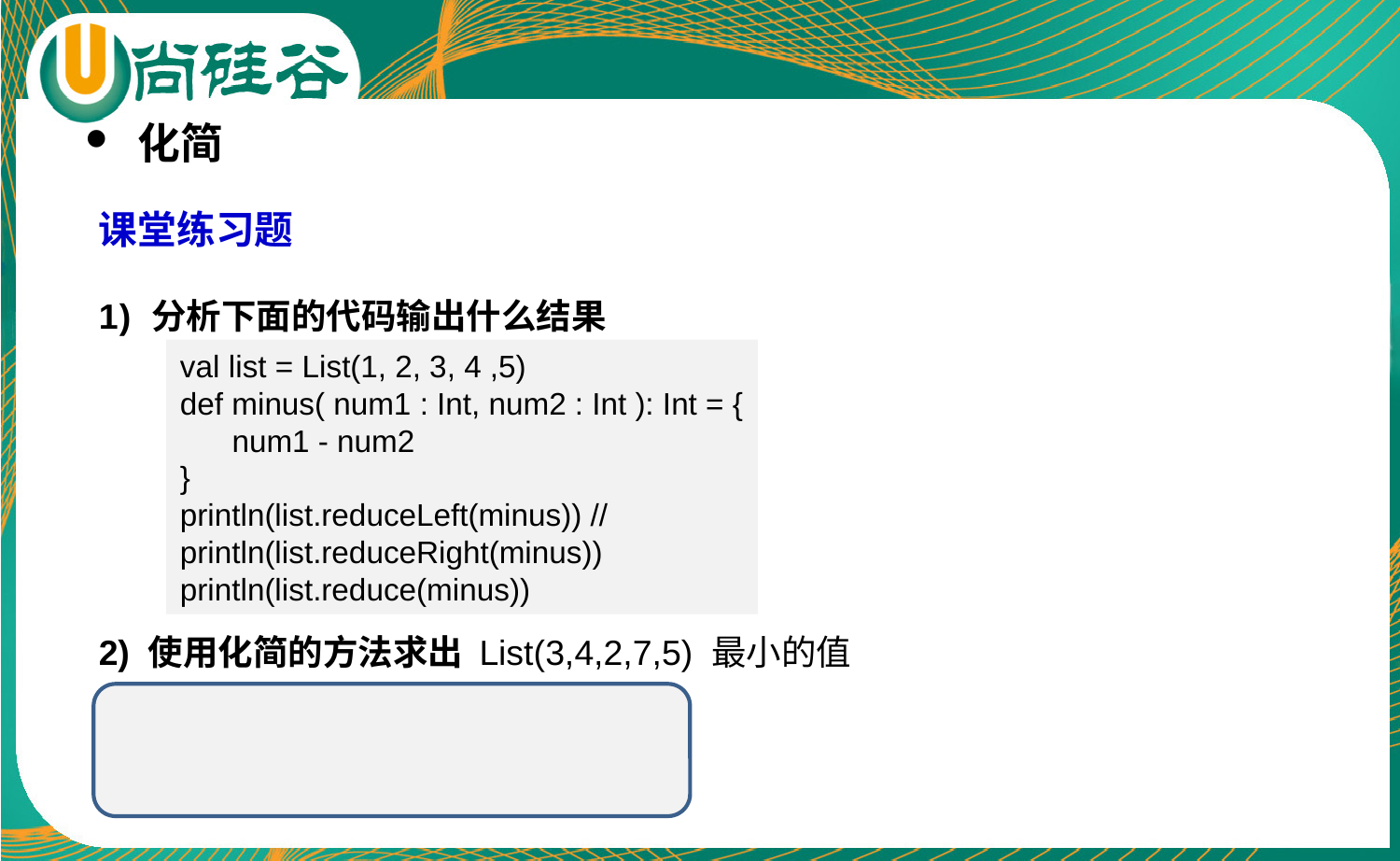

化简

课堂练习题

分析下面的代码输出什么结果

2) 使用化简的方法求出 List(3,4,2,7,5) 最小的值
val list = List(1, 2, 3, 4 ,5)
def minus( num1 : Int, num2 : Int ): Int = {
      num1 - num2
}
println(list.reduceLeft(minus)) //
println(list.reduceRight(minus))
println(list.reduce(minus))

def min(n1:Int , n2 :Int): Int = {
    if (n1 > n2) n2 else n1
}